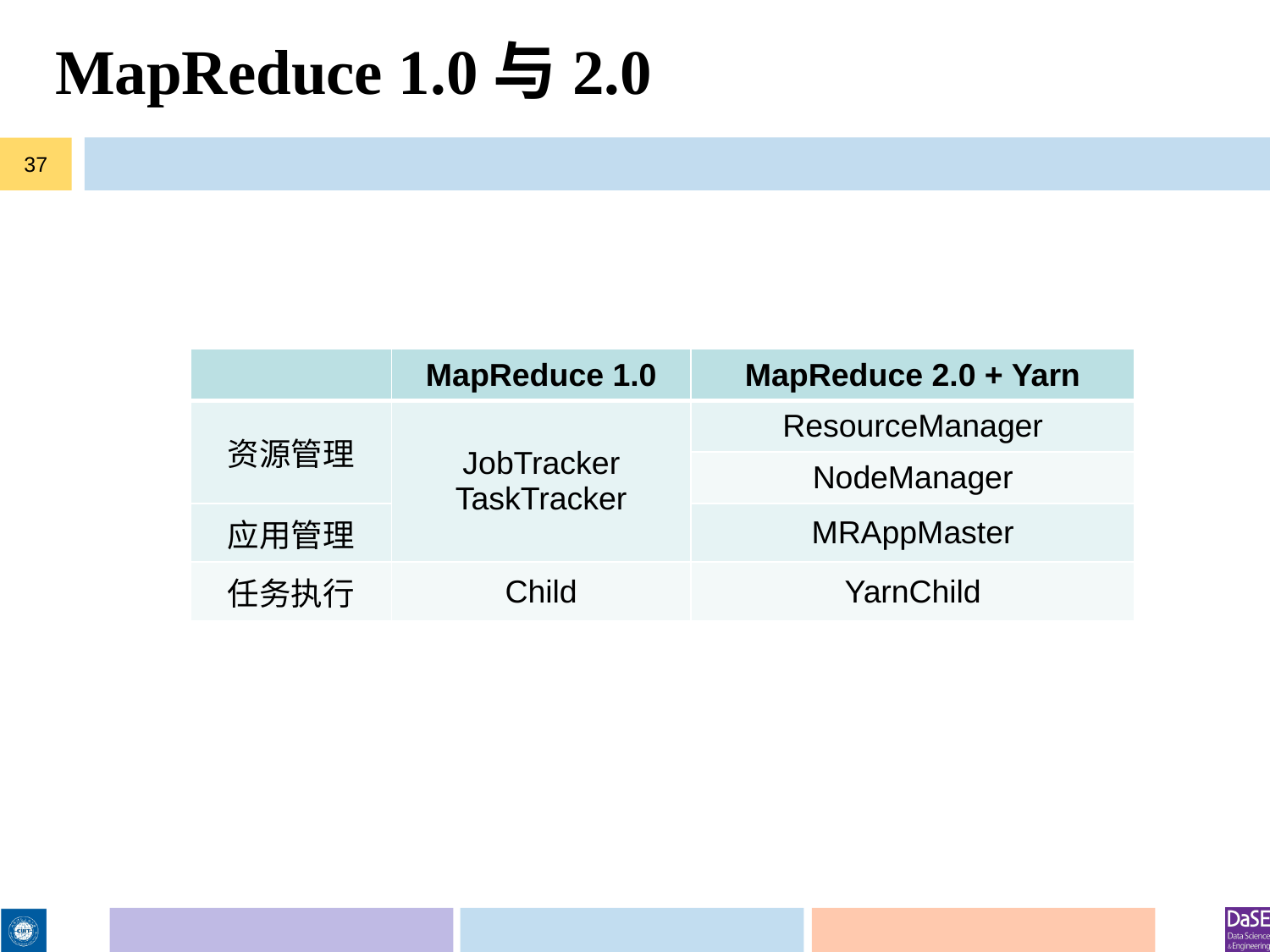

# MapReduce 1.0与2.0
37
|  | MapReduce 1.0 | MapReduce 2.0 + Yarn |
| --- | --- | --- |
| 资源管理 | JobTracker TaskTracker | ResourceManager |
|  |  | NodeManager |
| 应用管理 |  | MRAppMaster |
| 任务执行 | Child | YarnChild |